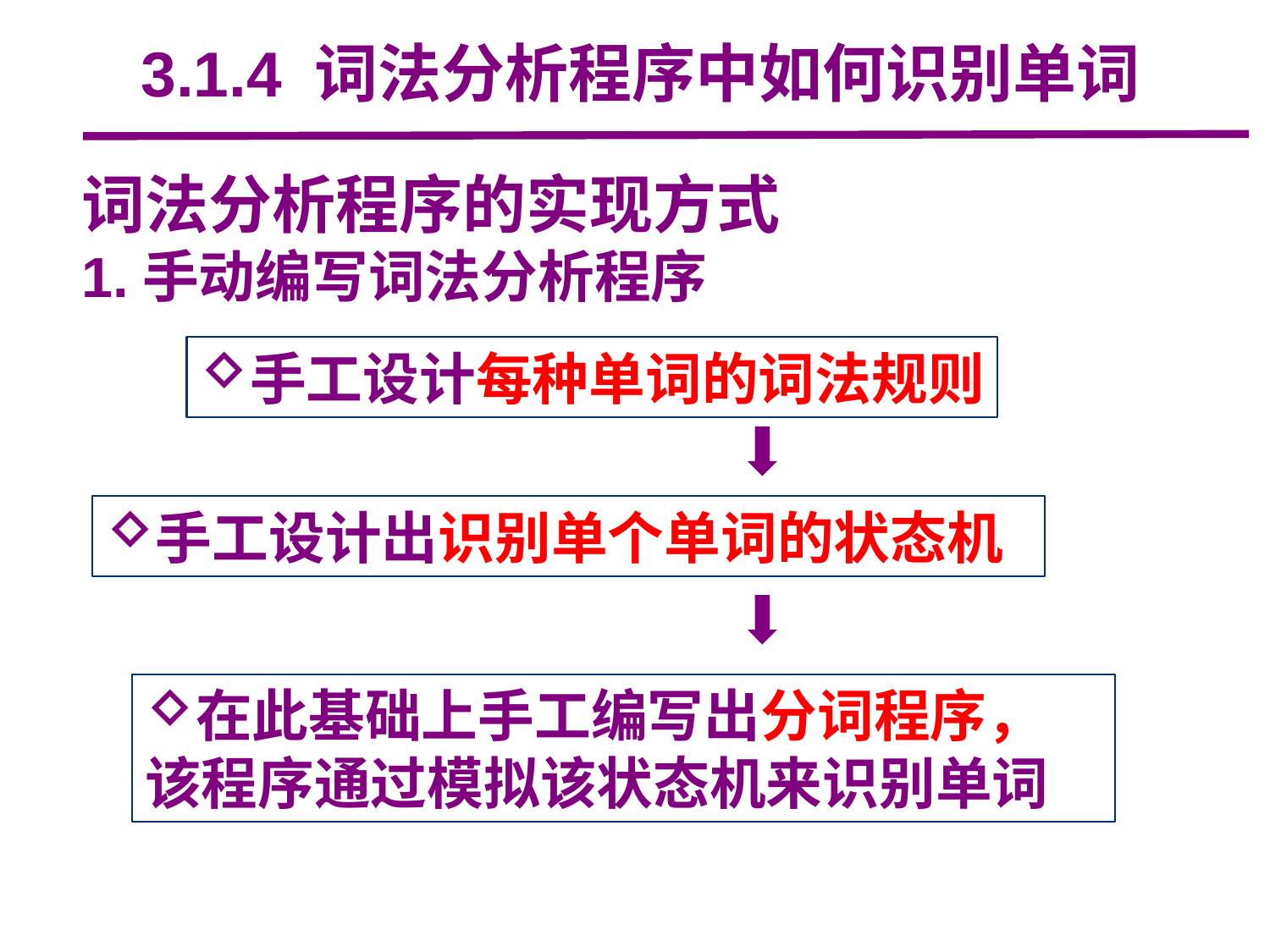

3.1.4 词法分析程序中如何识别单词
词法分析程序的实现方式
1.手动编写词法分析程序
手工设计每种单词的词法规则

手工设计出识别单个单词的状态机

在此基础上手工编写出分词程序，
该程序通过模拟该状态机来识别单词